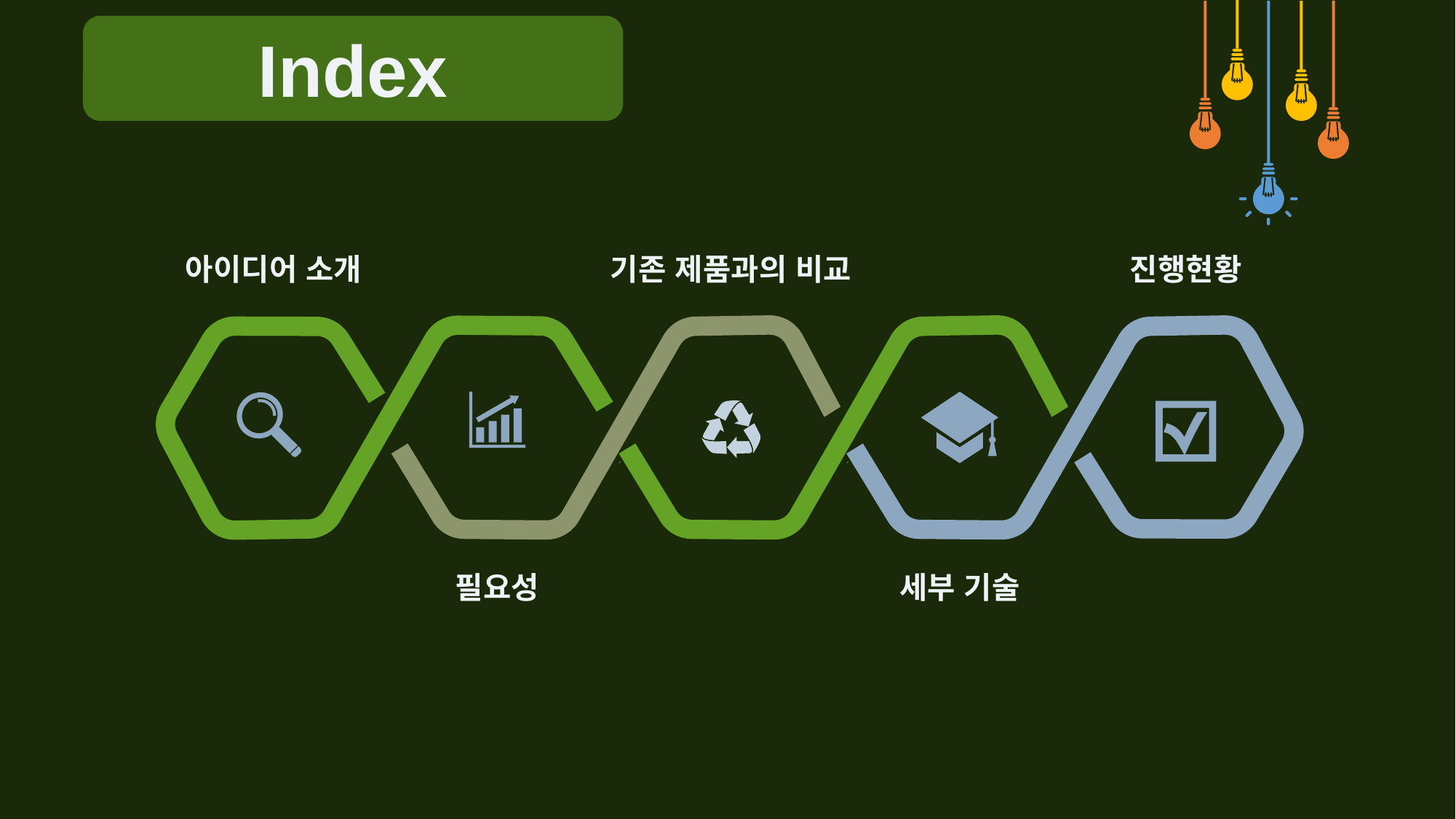

Index
아이디어 소개
기존 제품과의 비교
진행현황

필요성
세부 기술